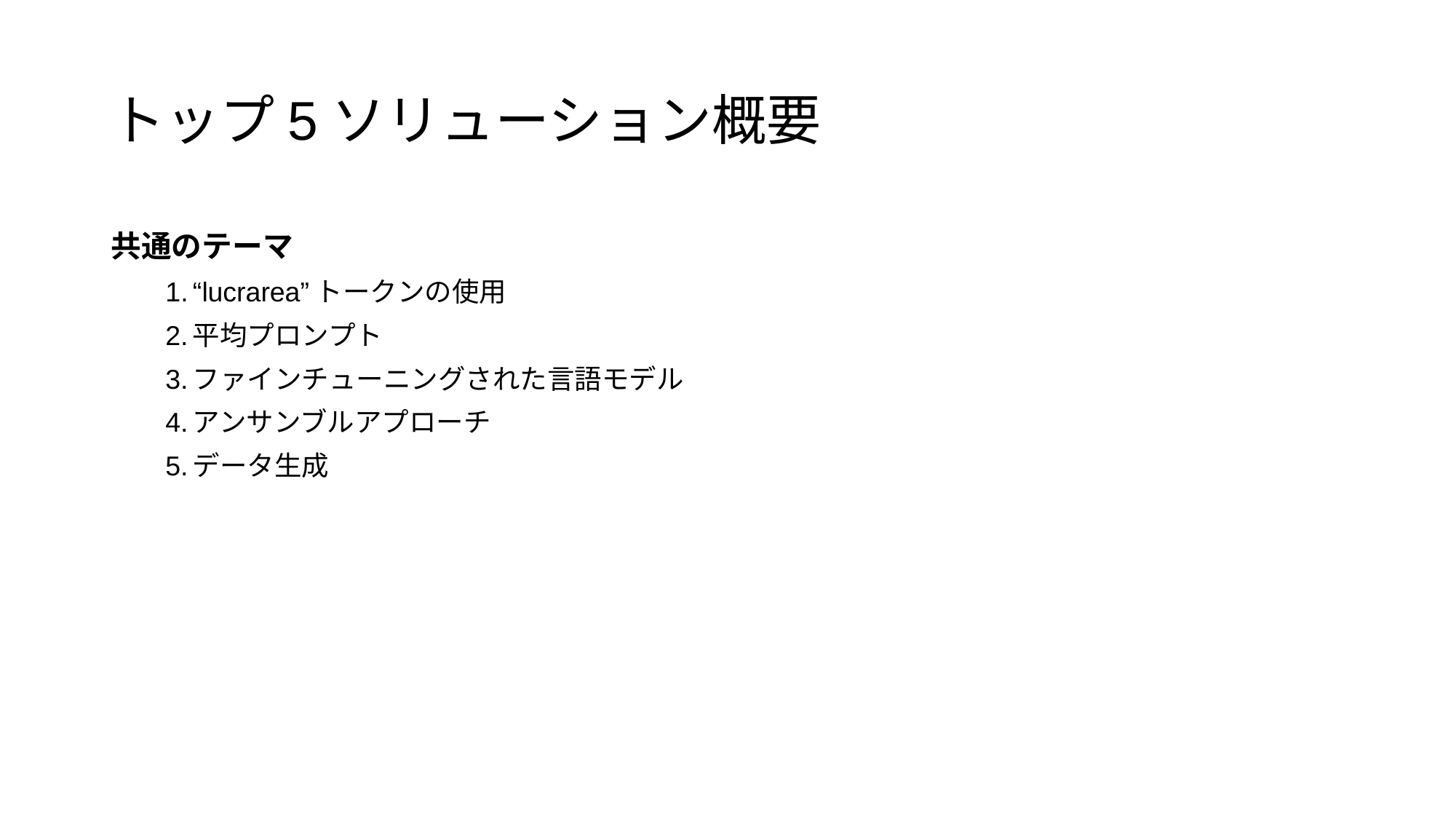

# トップ5ソリューション概要
共通のテーマ
“lucrarea”トークンの使用
平均プロンプト
ファインチューニングされた言語モデル
アンサンブルアプローチ
データ生成